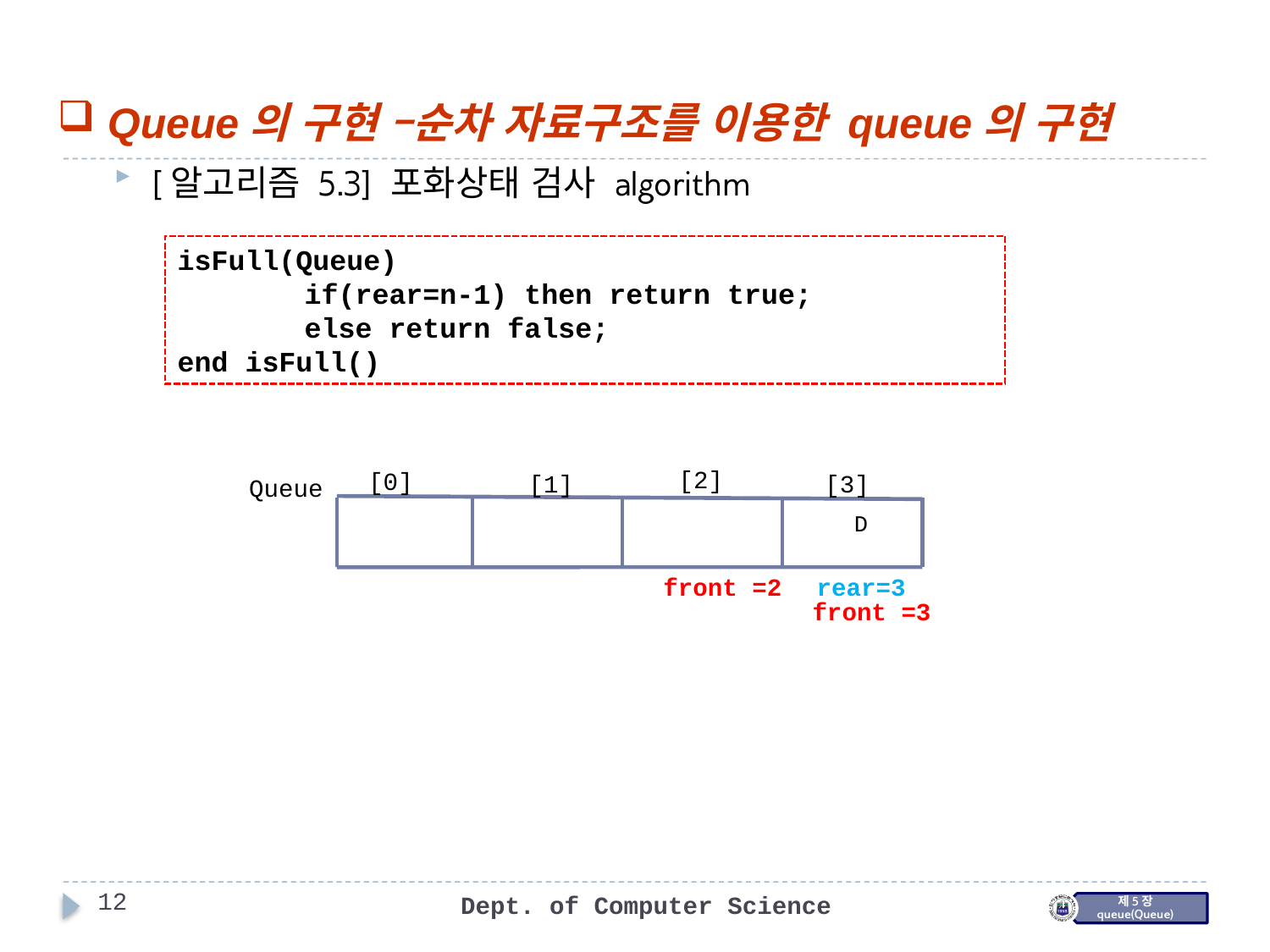

Queue의 구현 –순차 자료구조를 이용한 queue의 구현
[알고리즘 5.3] 포화상태 검사 algorithm
isFull(Queue)
	if(rear=n-1) then return true;
	else return false;
end isFull()
[2]
[0]
[1]
[3]
Queue
D
 front =2
 rear=3
 front =3
12
Dept. of Computer Science